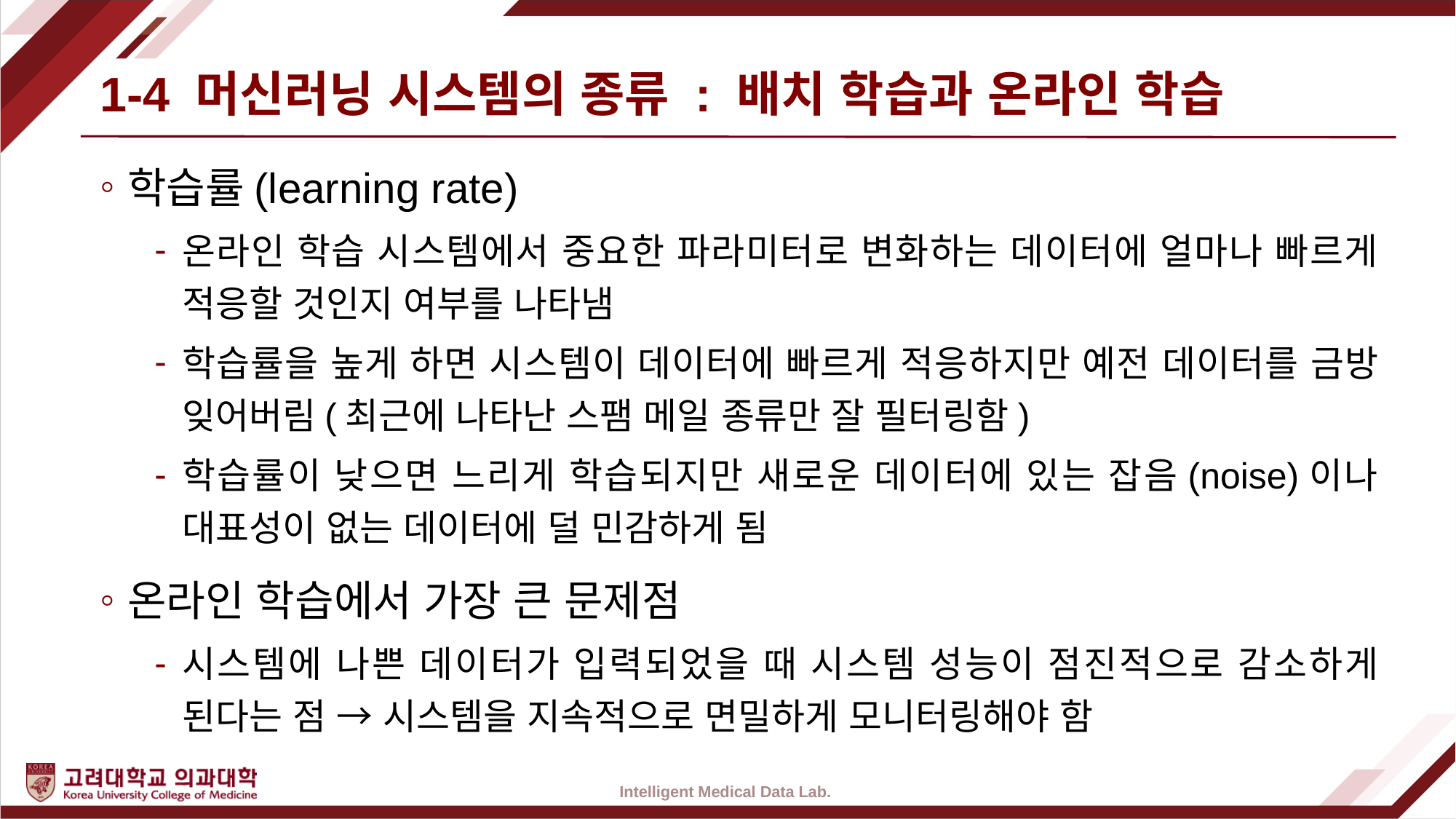

# 1-4 머신러닝 시스템의 종류 : 배치 학습과 온라인 학습
학습률(learning rate)
온라인 학습 시스템에서 중요한 파라미터로 변화하는 데이터에 얼마나 빠르게 적응할 것인지 여부를 나타냄
학습률을 높게 하면 시스템이 데이터에 빠르게 적응하지만 예전 데이터를 금방 잊어버림(최근에 나타난 스팸 메일 종류만 잘 필터링함)
학습률이 낮으면 느리게 학습되지만 새로운 데이터에 있는 잡음(noise)이나 대표성이 없는 데이터에 덜 민감하게 됨
온라인 학습에서 가장 큰 문제점
시스템에 나쁜 데이터가 입력되었을 때 시스템 성능이 점진적으로 감소하게 된다는 점 → 시스템을 지속적으로 면밀하게 모니터링해야 함
Intelligent Medical Data Lab.